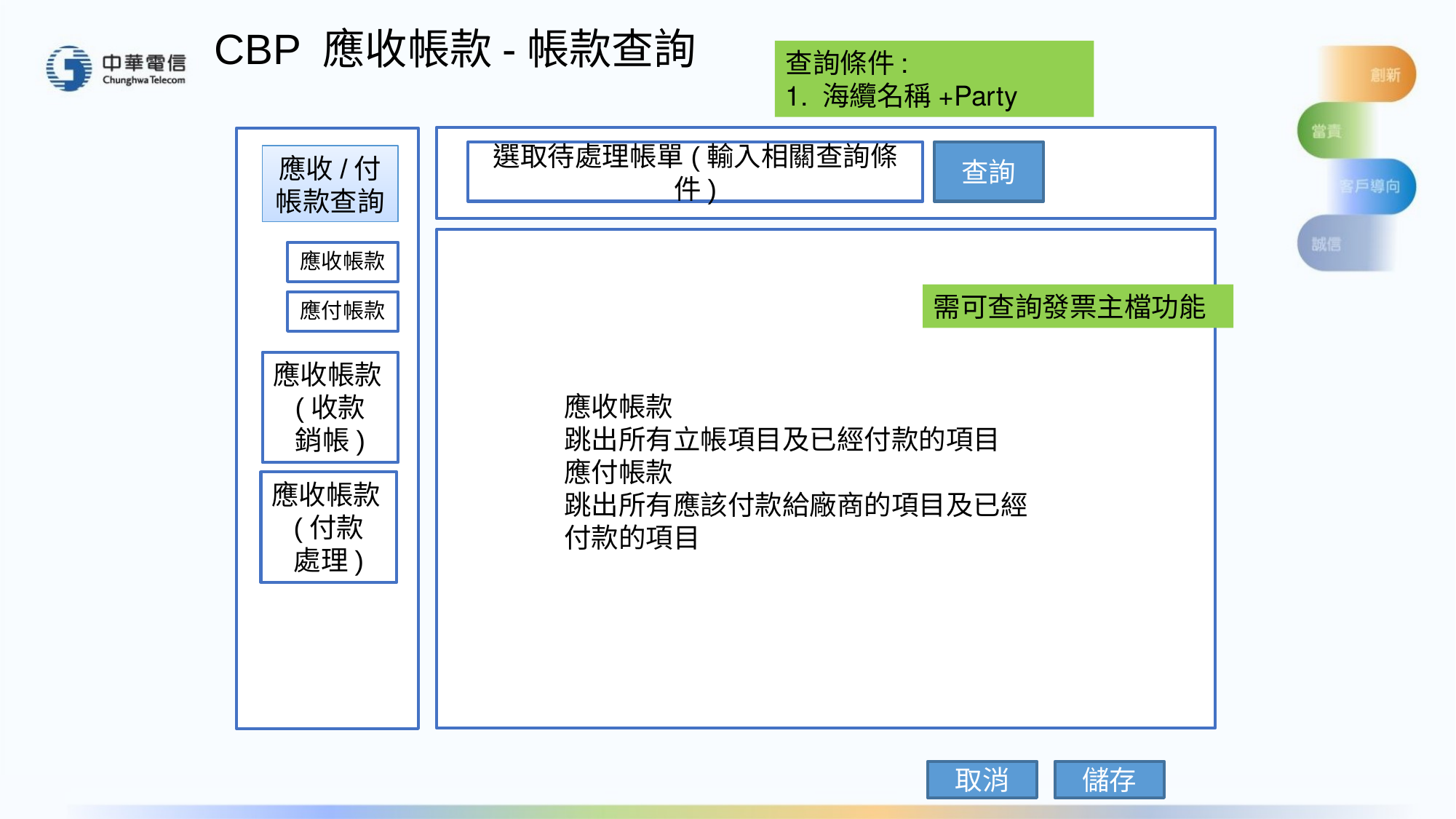

# CBP 應收帳款-帳款查詢
查詢條件:
1. 海纜名稱+Party

選取待處理帳單(輸入相關查詢條件)
查詢
應收/付帳款查詢

應收帳款
需可查詢發票主檔功能
應付帳款
應收帳款(收款
銷帳)
應收帳款
跳出所有立帳項目及已經付款的項目
應付帳款
跳出所有應該付款給廠商的項目及已經付款的項目
應收帳款(付款
處理)
取消
儲存